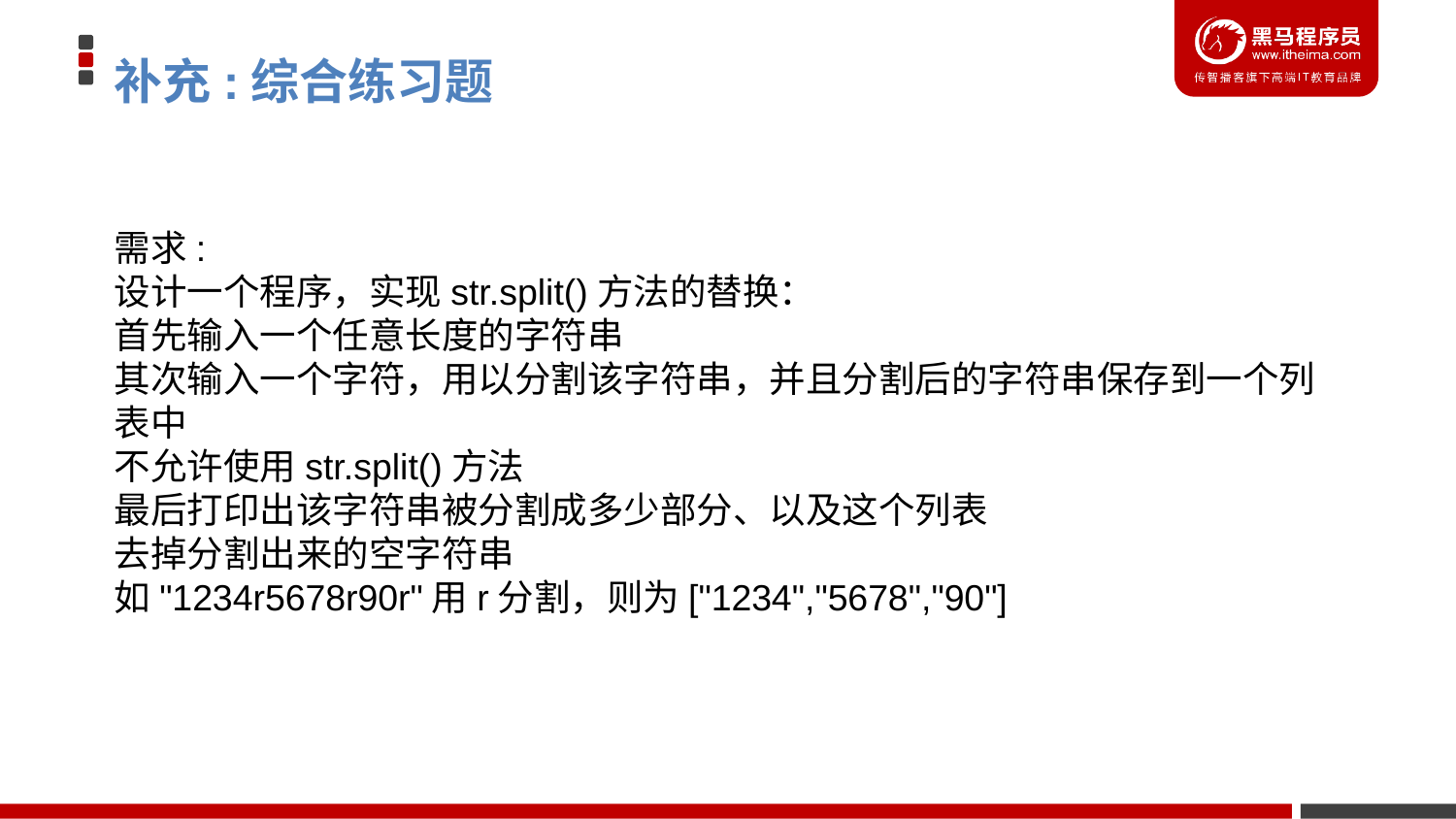

# 补充:综合练习题
需求:
设计一个程序，实现str.split()方法的替换：
首先输入一个任意长度的字符串
其次输入一个字符，用以分割该字符串，并且分割后的字符串保存到一个列表中
不允许使用str.split()方法
最后打印出该字符串被分割成多少部分、以及这个列表
去掉分割出来的空字符串
如"1234r5678r90r"用r分割，则为["1234","5678","90"]